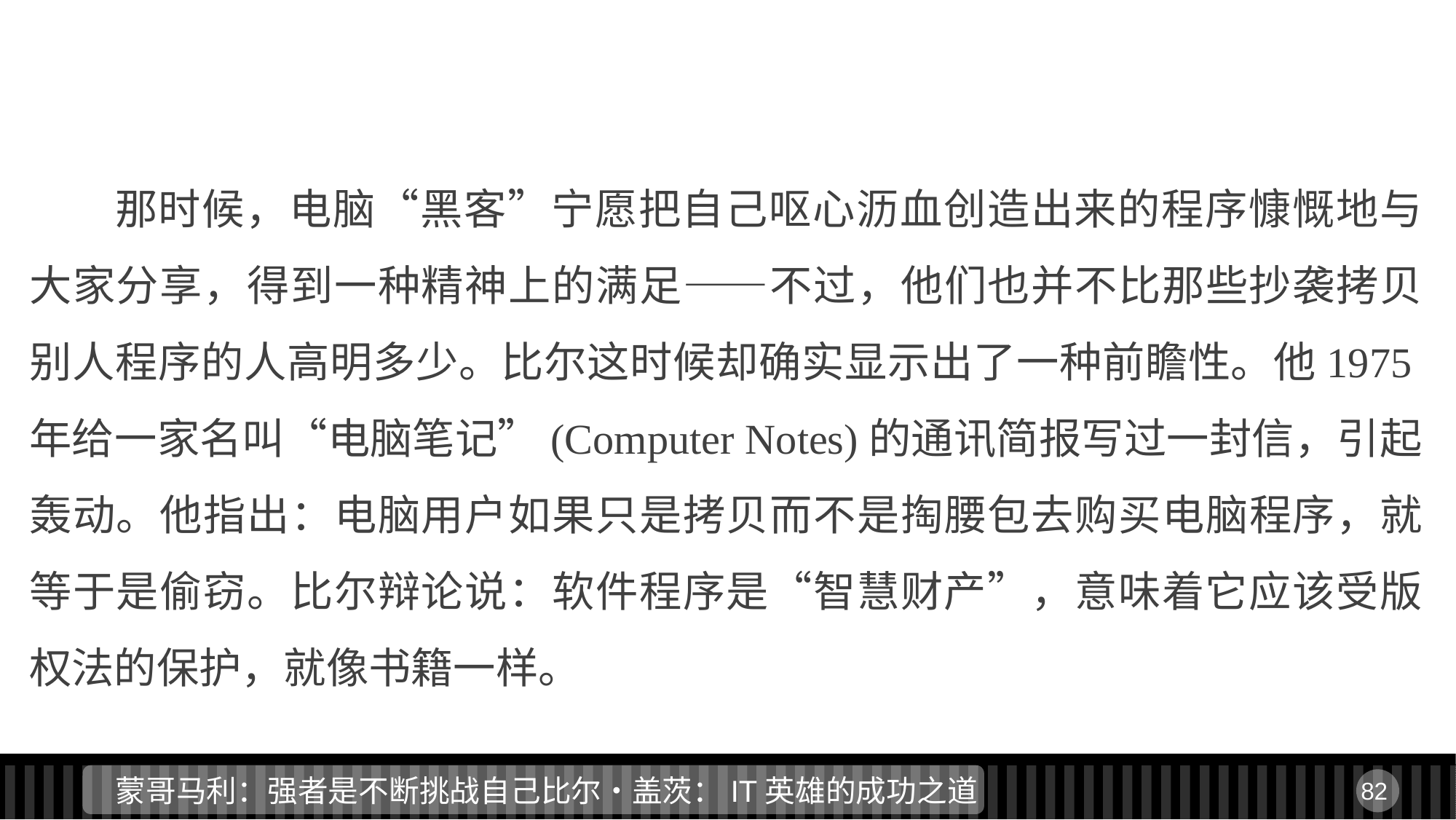

那时候，电脑“黑客”宁愿把自己呕心沥血创造出来的程序慷慨地与大家分享，得到一种精神上的满足——不过，他们也并不比那些抄袭拷贝别人程序的人高明多少。比尔这时候却确实显示出了一种前瞻性。他1975年给一家名叫“电脑笔记”(Computer Notes)的通讯简报写过一封信，引起轰动。他指出：电脑用户如果只是拷贝而不是掏腰包去购买电脑程序，就等于是偷窃。比尔辩论说：软件程序是“智慧财产”，意味着它应该受版权法的保护，就像书籍一样。